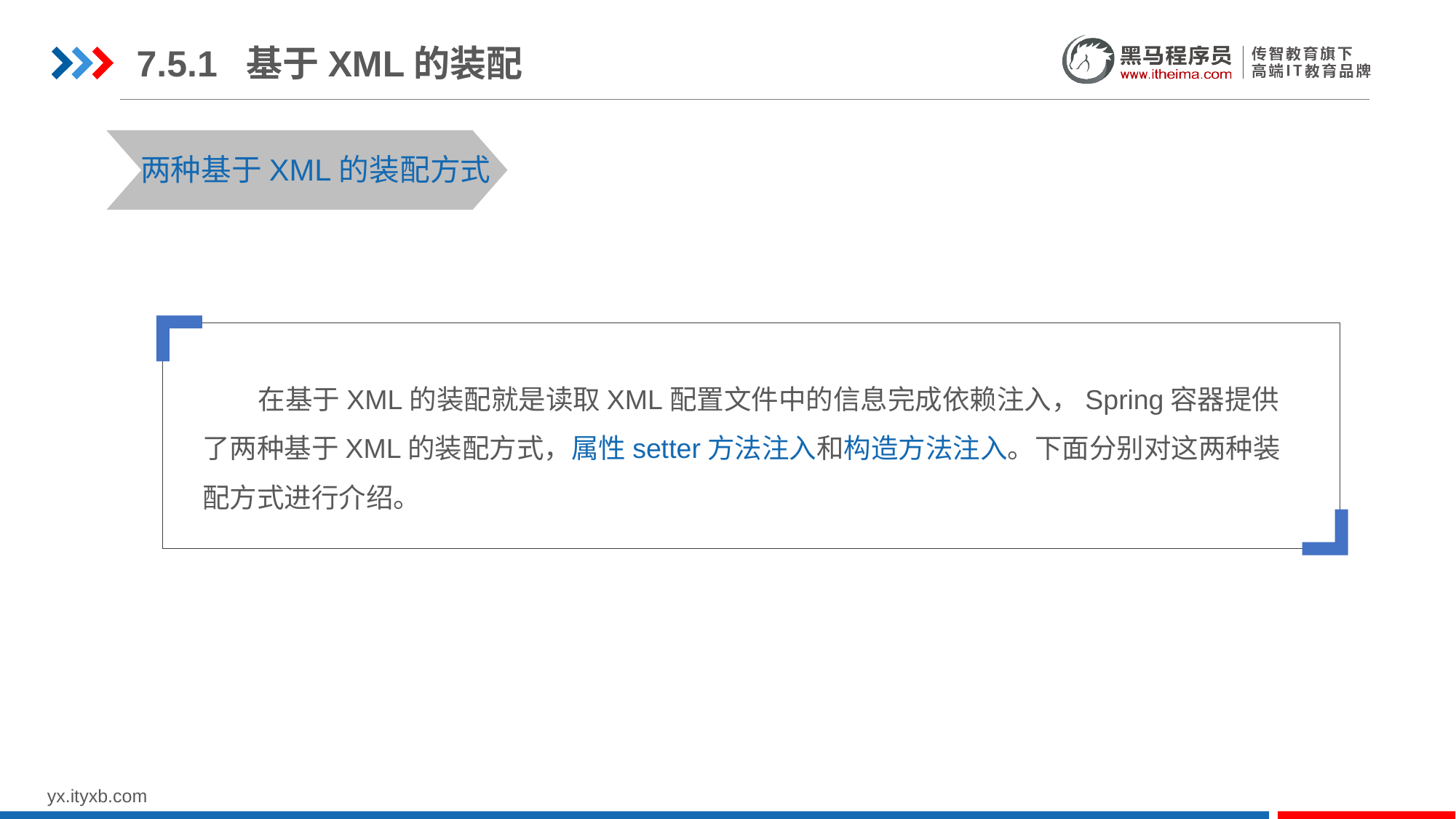

7.5.1  基于XML的装配

两种基于XML的装配方式

        在基于XML的装配就是读取XML配置文件中的信息完成依赖注入，Spring容器提供了两种基于XML的装配方式，属性setter方法注入和构造方法注入。下面分别对这两种装配方式进行介绍。